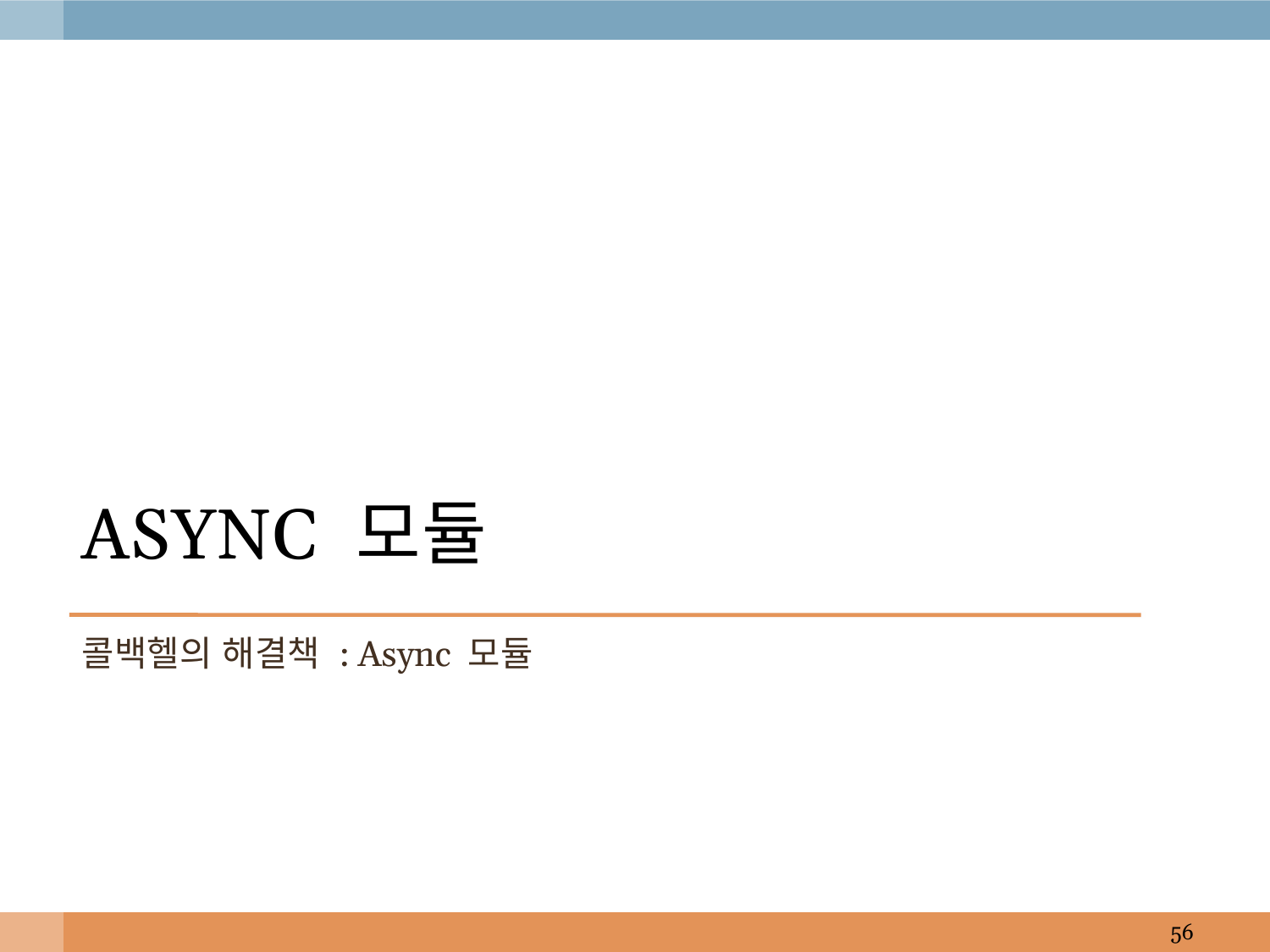

# Async 모듈
콜백헬의 해결책 : Async 모듈
56